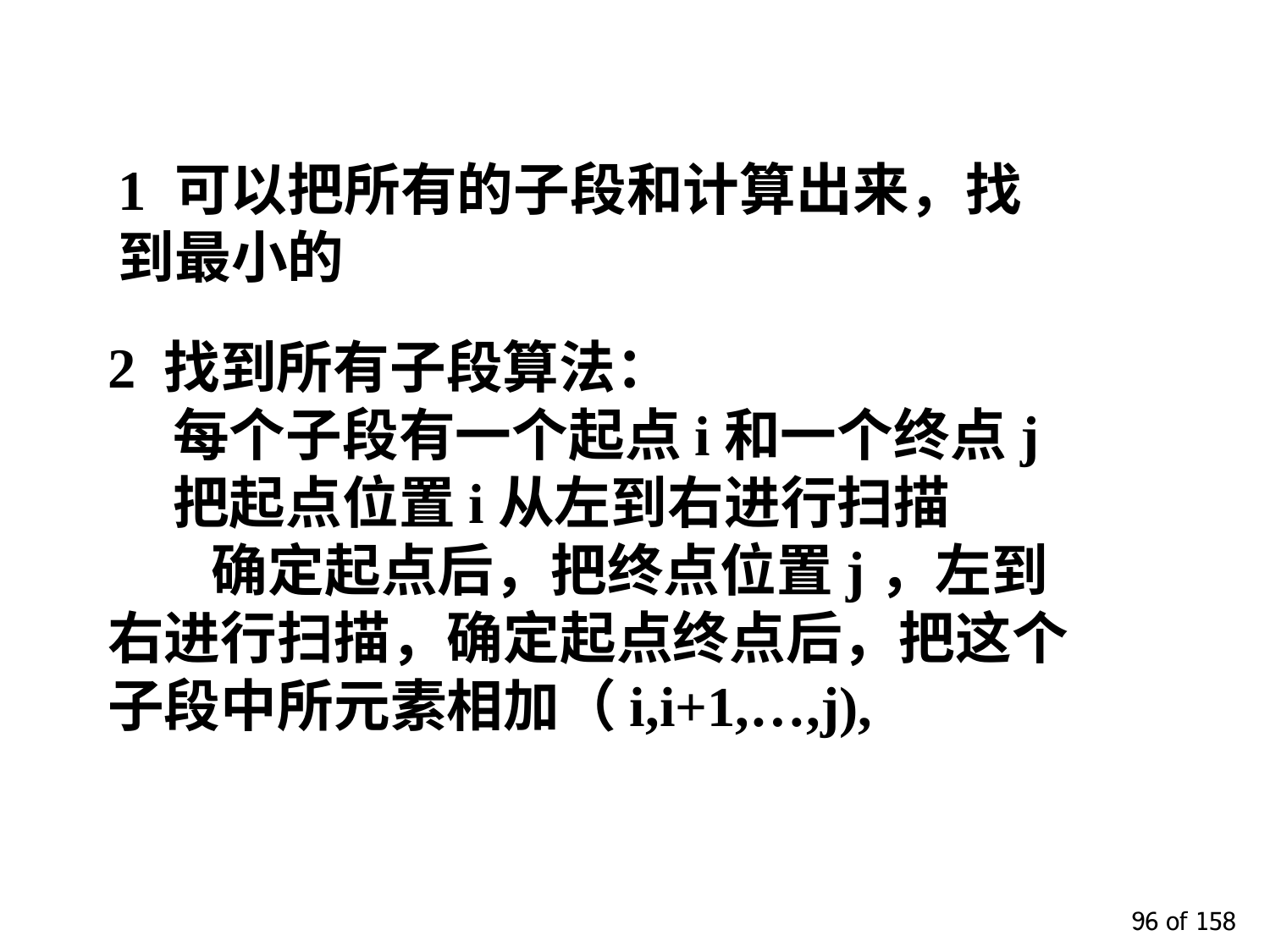

#
1 可以把所有的子段和计算出来，找到最小的
2 找到所有子段算法：
    每个子段有一个起点i和一个终点j
    把起点位置i从左到右进行扫描
       确定起点后，把终点位置j，左到右进行扫描，确定起点终点后，把这个子段中所元素相加（i,i+1,…,j),

96 of 158